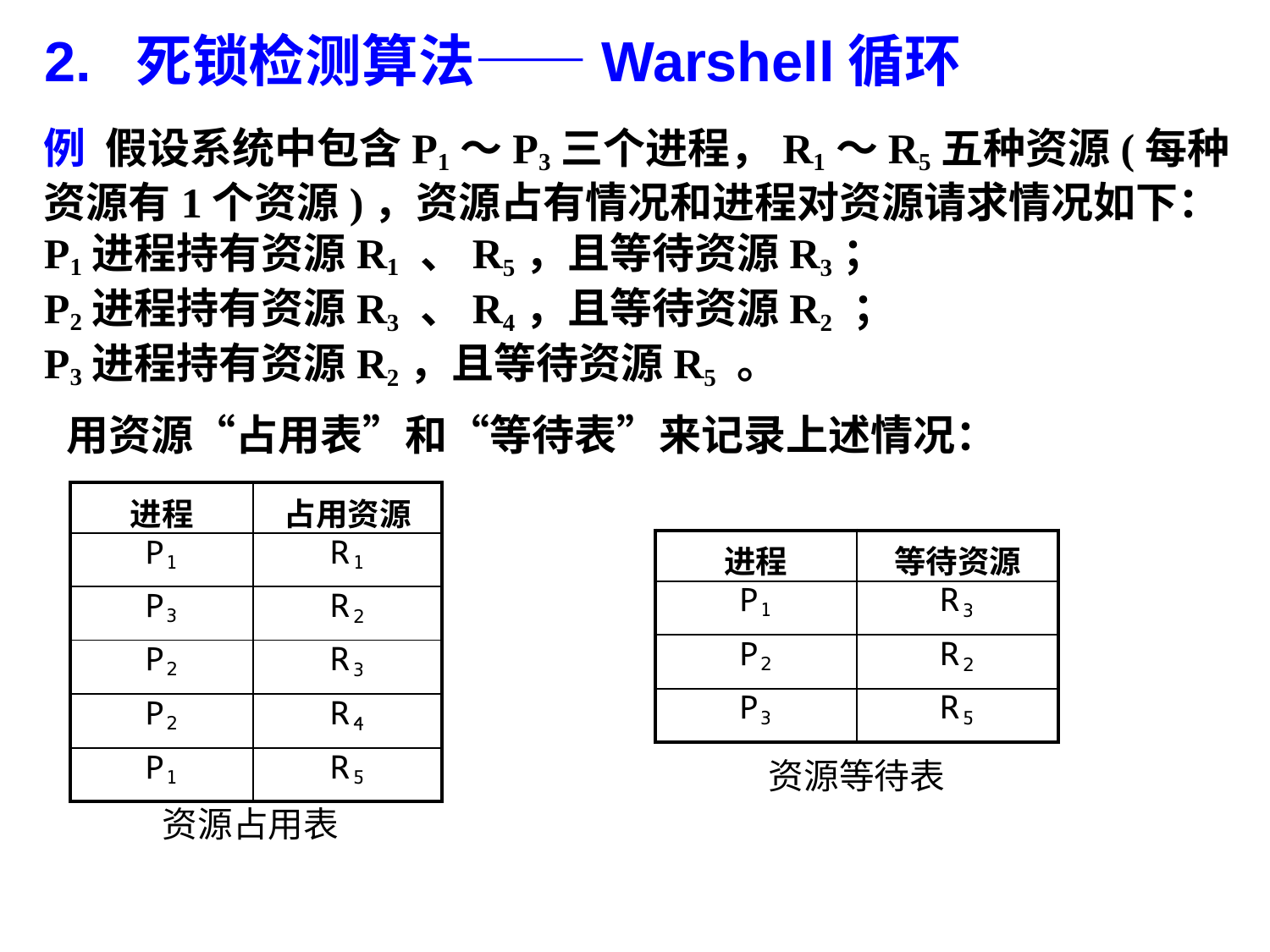

# 2.  死锁检测算法——Warshell循环
例  假设系统中包含P1～P3三个进程，R1～R5五种资源(每种资源有1个资源)，资源占有情况和进程对资源请求情况如下：
P1进程持有资源R1 、R5，且等待资源R3；
P2进程持有资源R3 、R4，且等待资源R2 ；
P3进程持有资源R2，且等待资源R5 。
用资源“占用表”和“等待表”来记录上述情况：
| 进程 | 占用资源 |
| --- | --- |
| P1 | R1 |
| P3 | R2 |
| P2 | R3 |
| P2 | R4 |
| P1 | R5 |
| 进程 | 等待资源 |
| --- | --- |
| P1 | R3 |
| P2 | R2 |
| P3 | R5 |
资源等待表
资源占用表
119